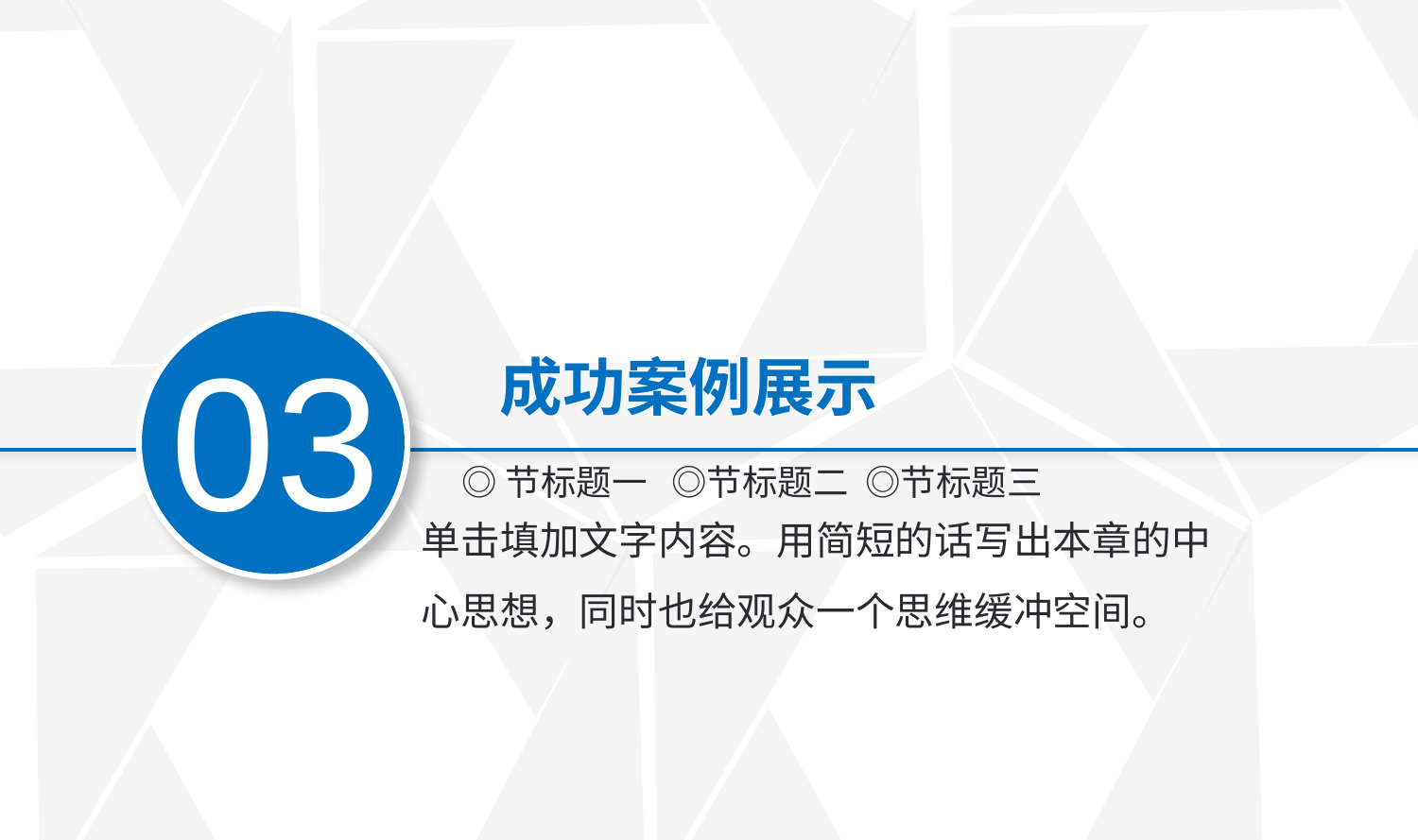

03
成功案例展示
Part
◎节标题一   ◎节标题二  ◎节标题三
单击填加文字内容。用简短的话写出本章的中心思想，同时也给观众一个思维缓冲空间。